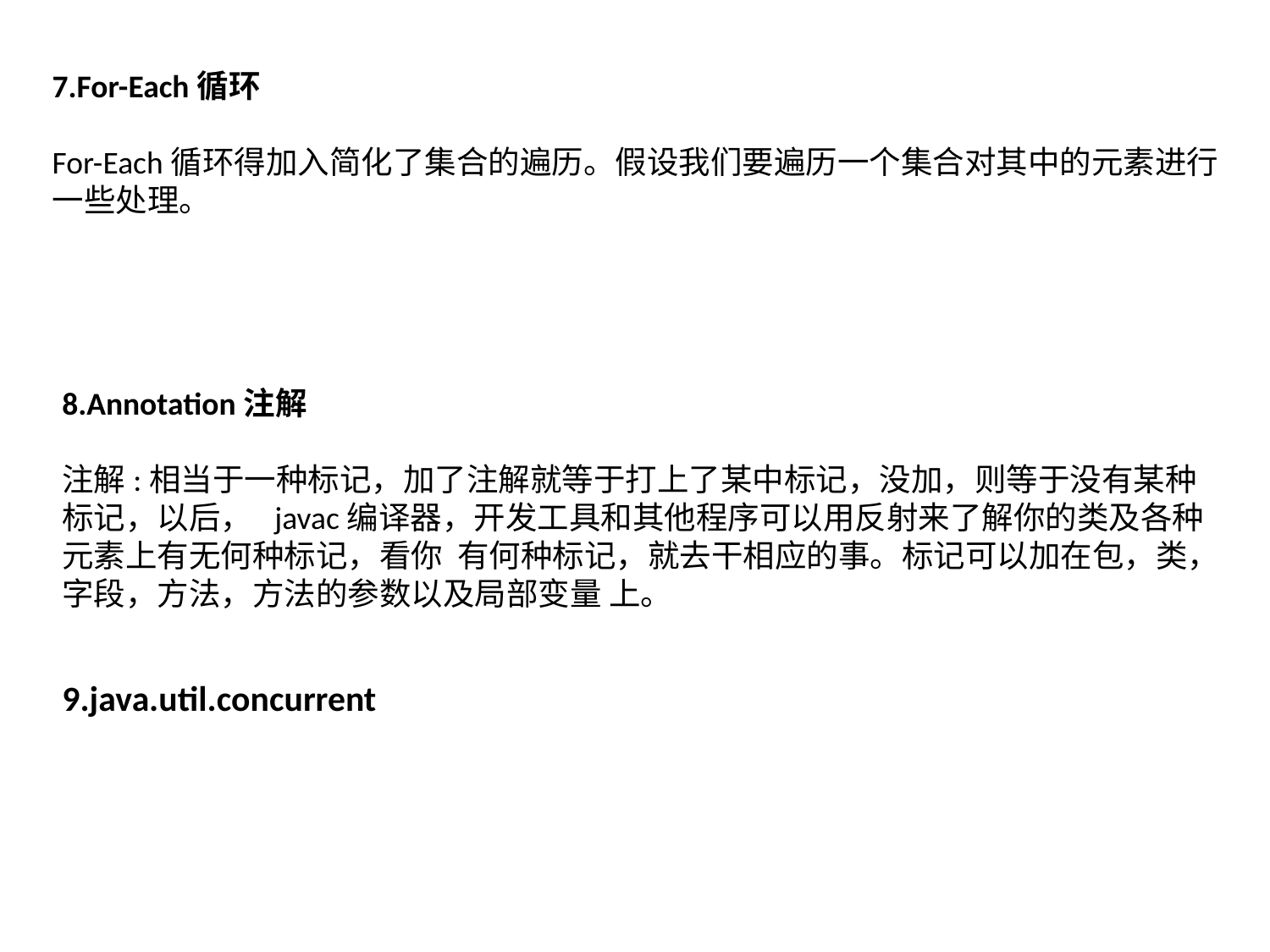

7.For-Each循环

For-Each循环得加入简化了集合的遍历。假设我们要遍历一个集合对其中的元素进行一些处理。
8.Annotation注解

注解:相当于一种标记，加了注解就等于打上了某中标记，没加，则等于没有某种标记，以后，  javac编译器，开发工具和其他程序可以用反射来了解你的类及各种元素上有无何种标记，看你  有何种标记，就去干相应的事。标记可以加在包，类，字段，方法，方法的参数以及局部变量 上。
9.java.util.concurrent